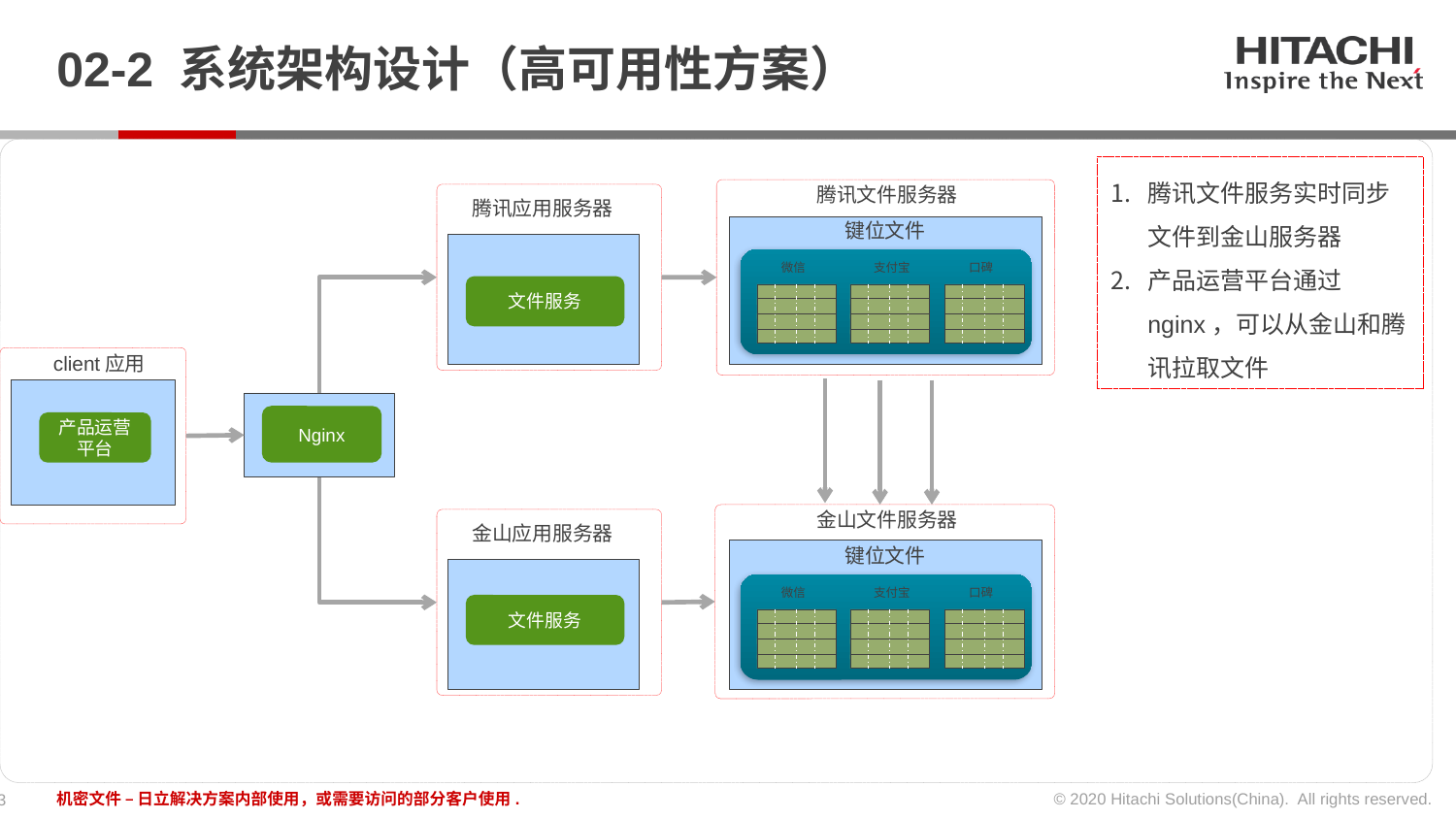

# 02-2 系统架构设计（高可用性方案）

腾讯文件服务实时同步文件到金山服务器
产品运营平台通过nginx，可以从金山和腾讯拉取文件
腾讯文件服务器

腾讯应用服务器
键位文件

微信
支付宝
口碑
文件服务

client应用

Nginx
产品运营平台
金山文件服务器

金山应用服务器
键位文件

微信
支付宝
口碑
文件服务